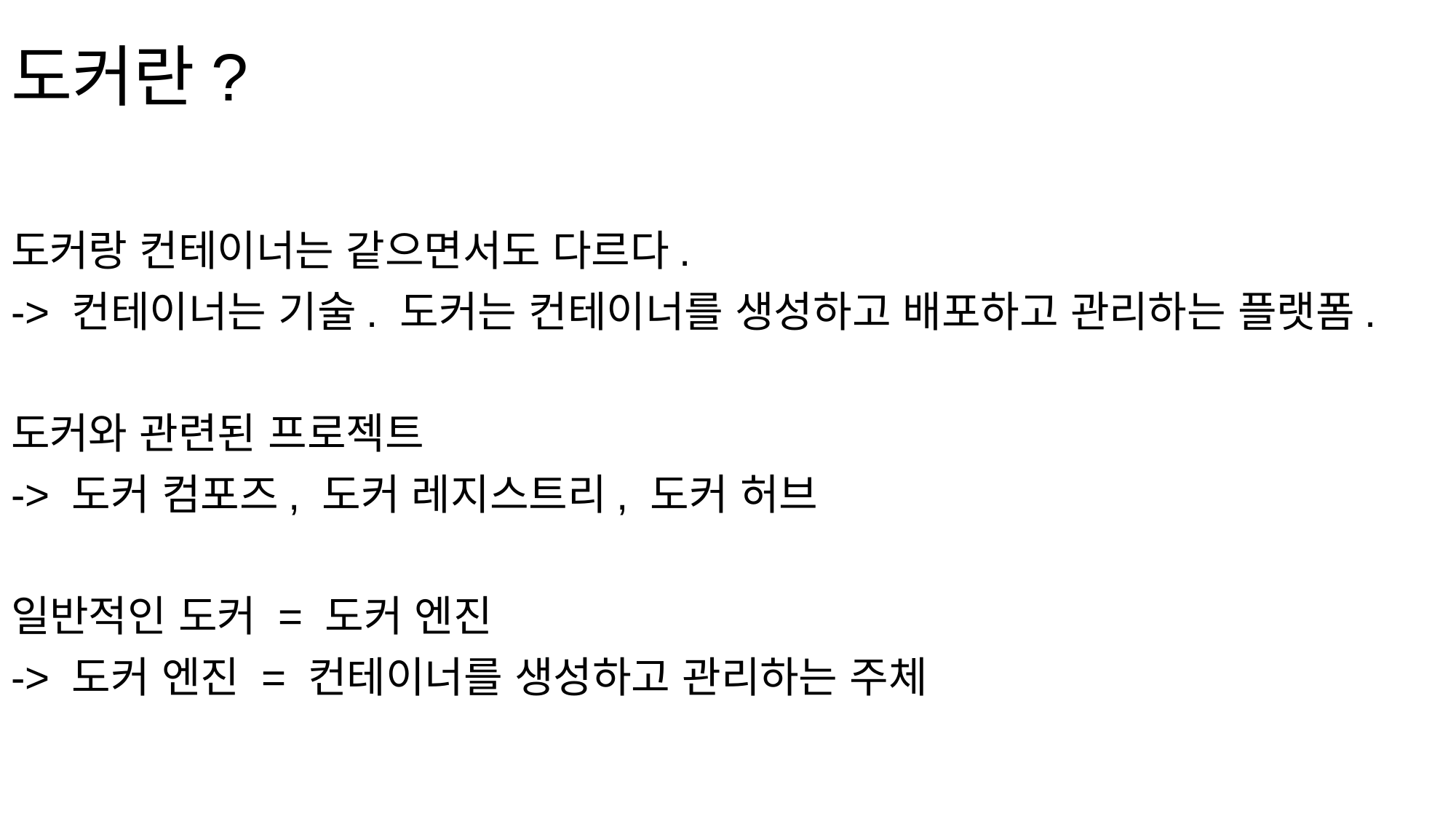

# 도커란?

도커랑 컨테이너는 같으면서도 다르다.
-> 컨테이너는 기술. 도커는 컨테이너를 생성하고 배포하고 관리하는 플랫폼.

도커와 관련된 프로젝트
-> 도커 컴포즈, 도커 레지스트리, 도커 허브

일반적인 도커 = 도커 엔진
-> 도커 엔진 = 컨테이너를 생성하고 관리하는 주체